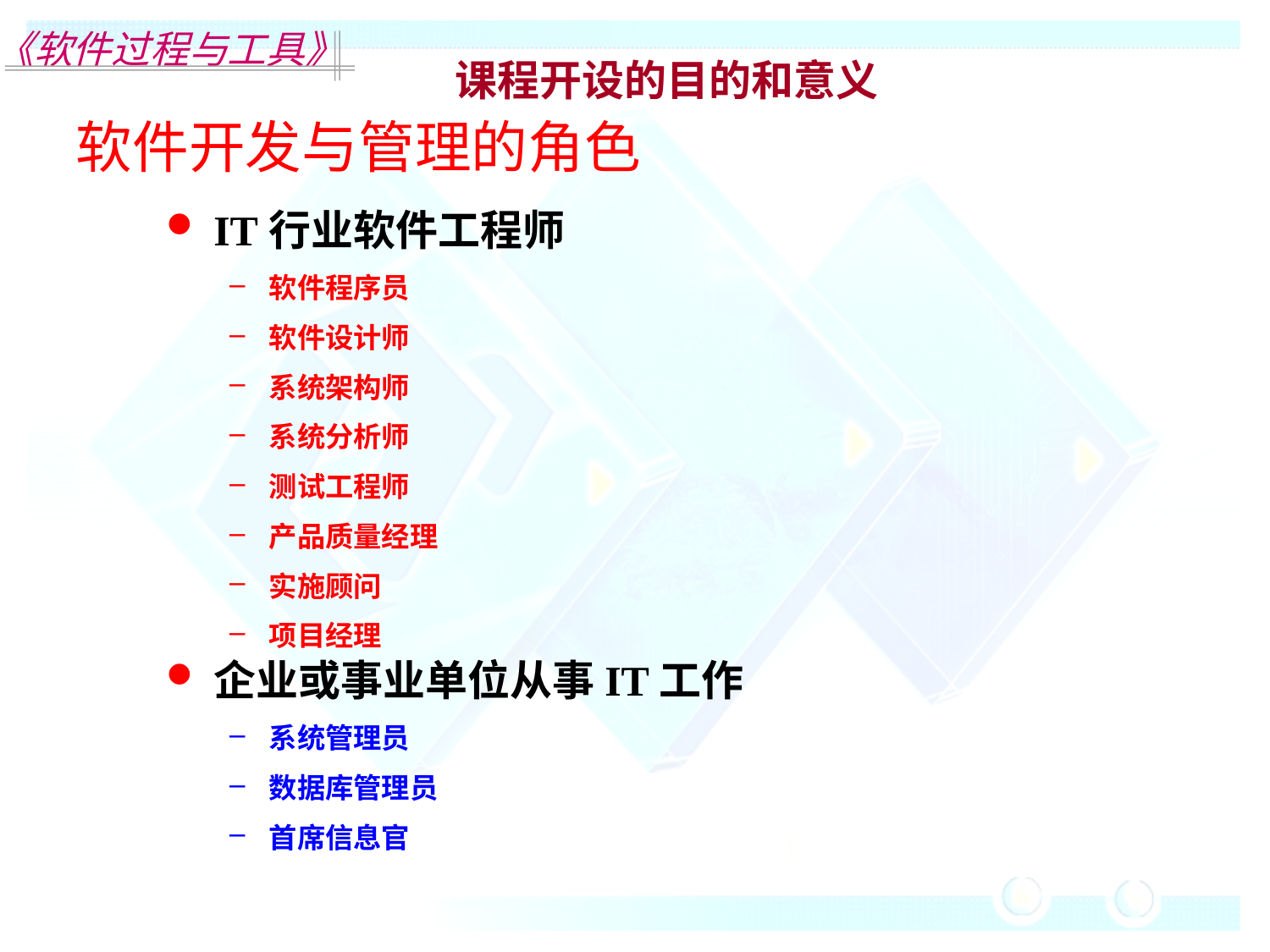

课程开设的目的和意义
软件开发与管理的角色
IT行业软件工程师
软件程序员
软件设计师
系统架构师
系统分析师
测试工程师
产品质量经理
实施顾问
项目经理
企业或事业单位从事IT工作
系统管理员
数据库管理员
首席信息官